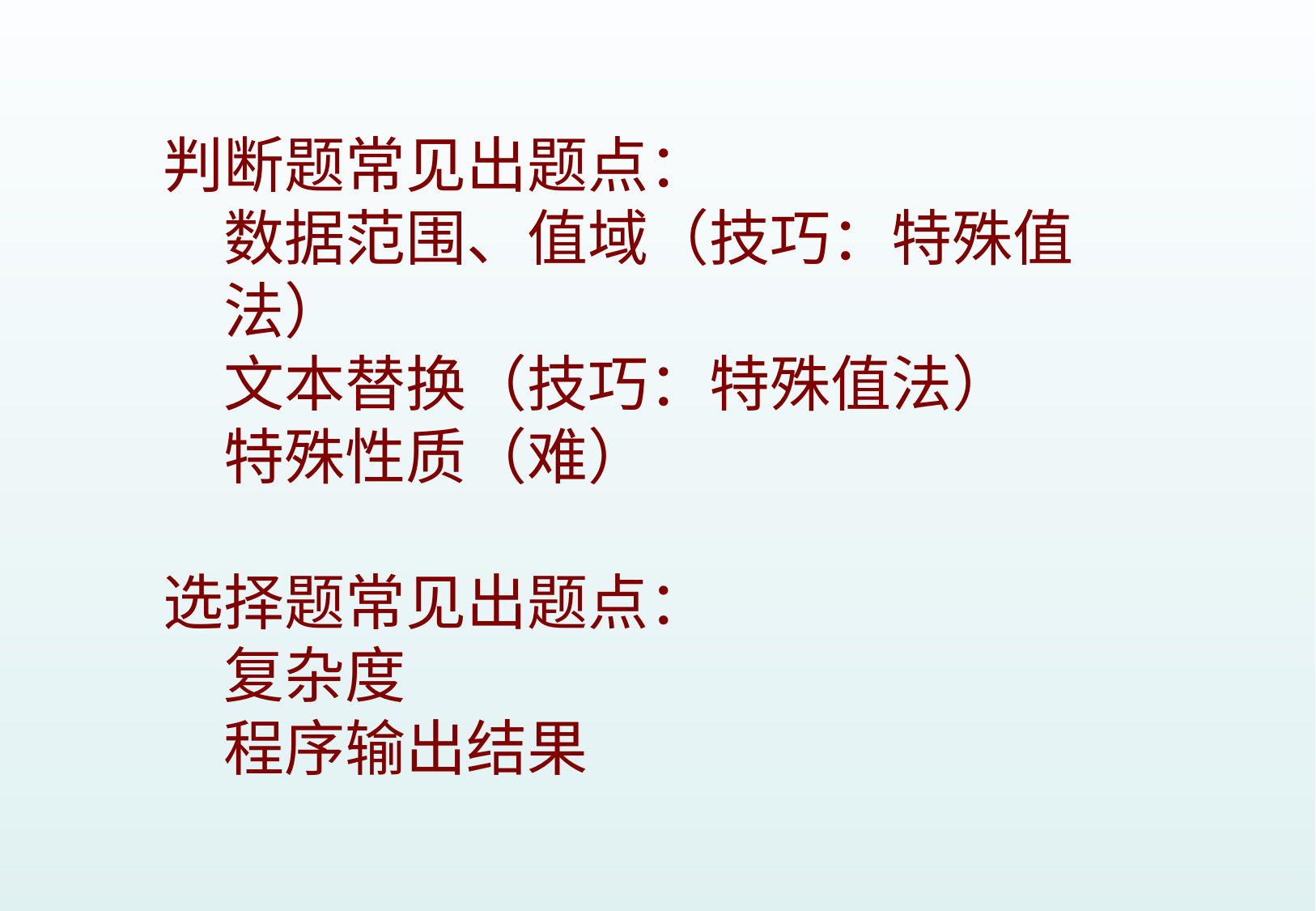

判断题常见出题点：
数据范围、值域（技巧：特殊值法）
文本替换（技巧：特殊值法）
特殊性质（难）

选择题常见出题点：
复杂度
程序输出结果